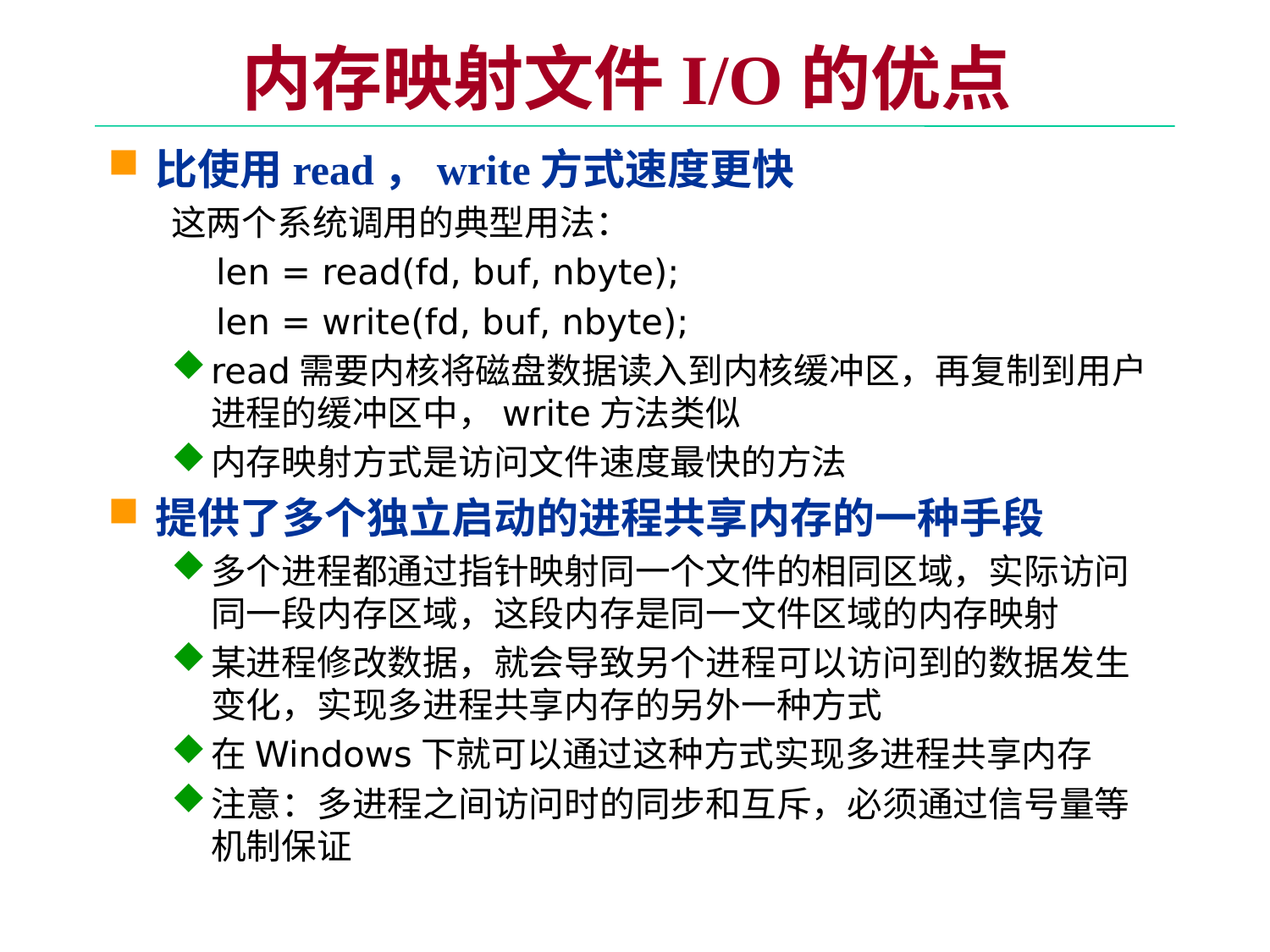

# 内存映射文件I/O的优点
比使用read，write方式速度更快
这两个系统调用的典型用法：
    len = read(fd, buf, nbyte);
    len = write(fd, buf, nbyte);
read需要内核将磁盘数据读入到内核缓冲区，再复制到用户进程的缓冲区中，write方法类似
内存映射方式是访问文件速度最快的方法
提供了多个独立启动的进程共享内存的一种手段
多个进程都通过指针映射同一个文件的相同区域，实际访问同一段内存区域，这段内存是同一文件区域的内存映射
某进程修改数据，就会导致另个进程可以访问到的数据发生变化，实现多进程共享内存的另外一种方式
在Windows下就可以通过这种方式实现多进程共享内存
注意：多进程之间访问时的同步和互斥，必须通过信号量等机制保证